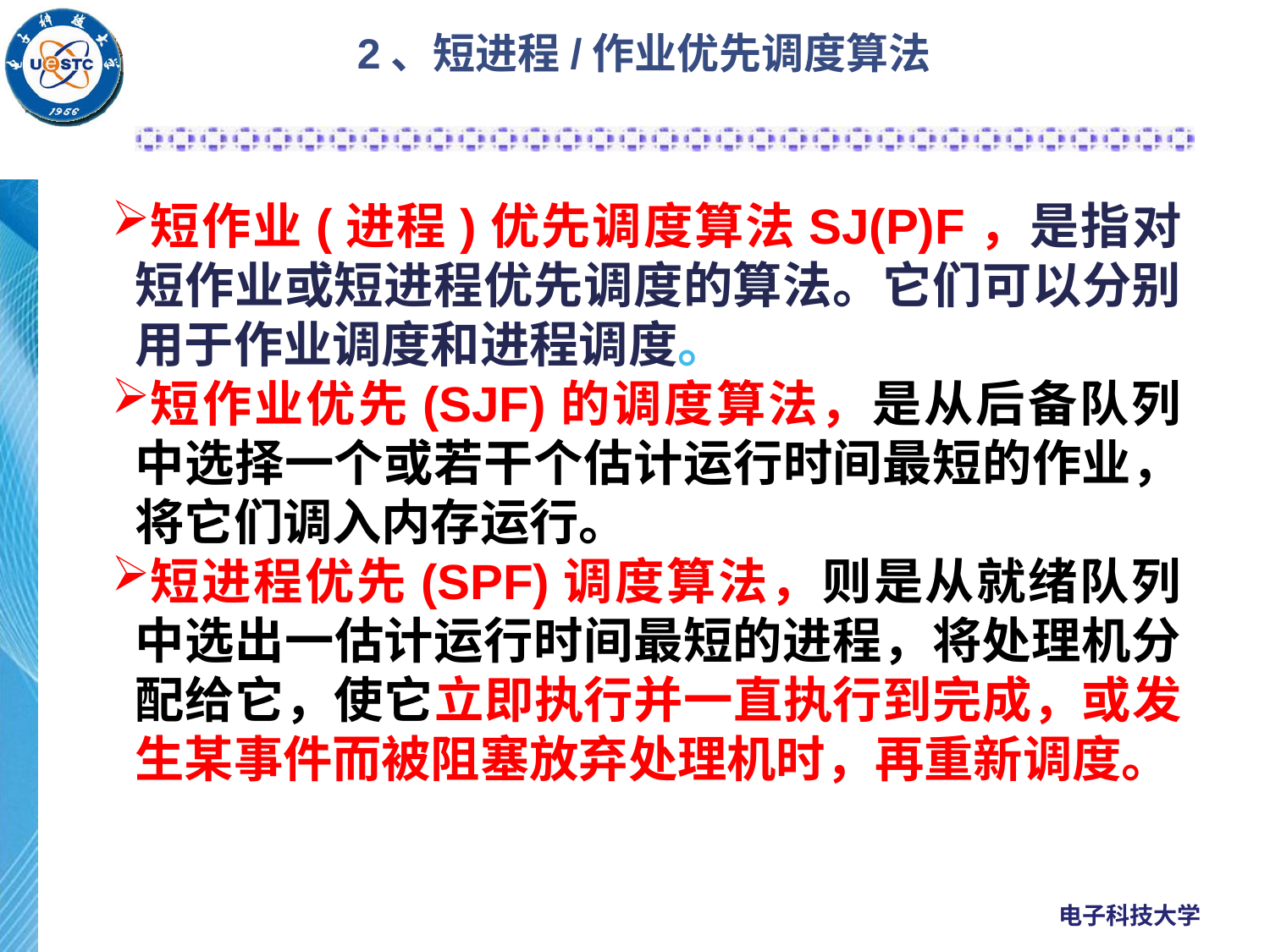

# 2、短进程/作业优先调度算法
短作业(进程)优先调度算法SJ(P)F，是指对短作业或短进程优先调度的算法。它们可以分别用于作业调度和进程调度。
短作业优先(SJF)的调度算法，是从后备队列中选择一个或若干个估计运行时间最短的作业，将它们调入内存运行。
短进程优先(SPF)调度算法，则是从就绪队列中选出一估计运行时间最短的进程，将处理机分配给它，使它立即执行并一直执行到完成，或发生某事件而被阻塞放弃处理机时，再重新调度。